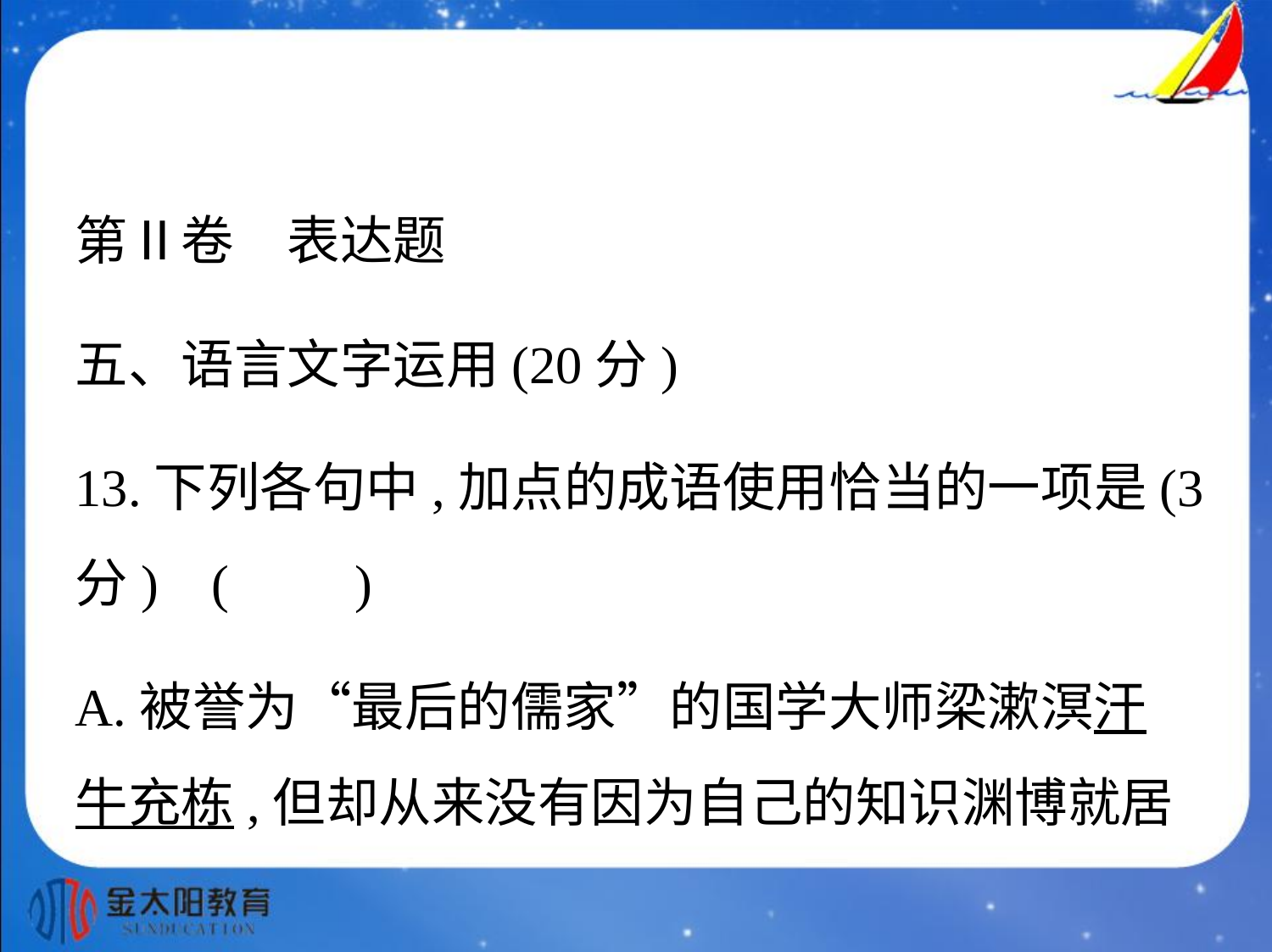

第Ⅱ卷　表达题
五、语言文字运用(20分)
13.下列各句中,加点的成语使用恰当的一项是(3
分) (　    )
A.被誉为“最后的儒家”的国学大师梁漱溟汗
牛充栋,但却从来没有因为自己的知识渊博就居